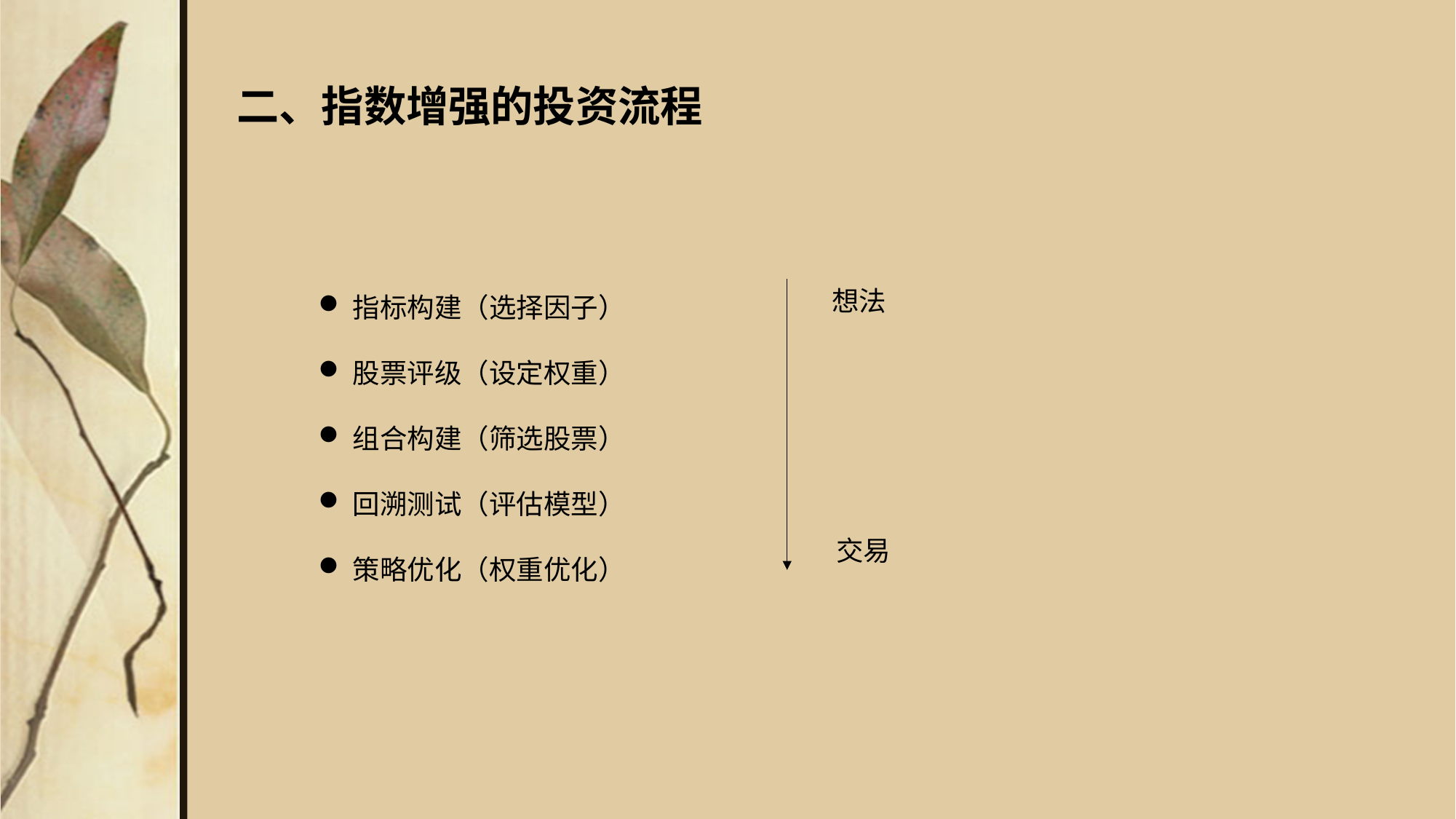

二、指数增强的投资流程
指标构建（选择因子）
股票评级（设定权重）
组合构建（筛选股票）
回溯测试（评估模型）
策略优化（权重优化）

想法
交易